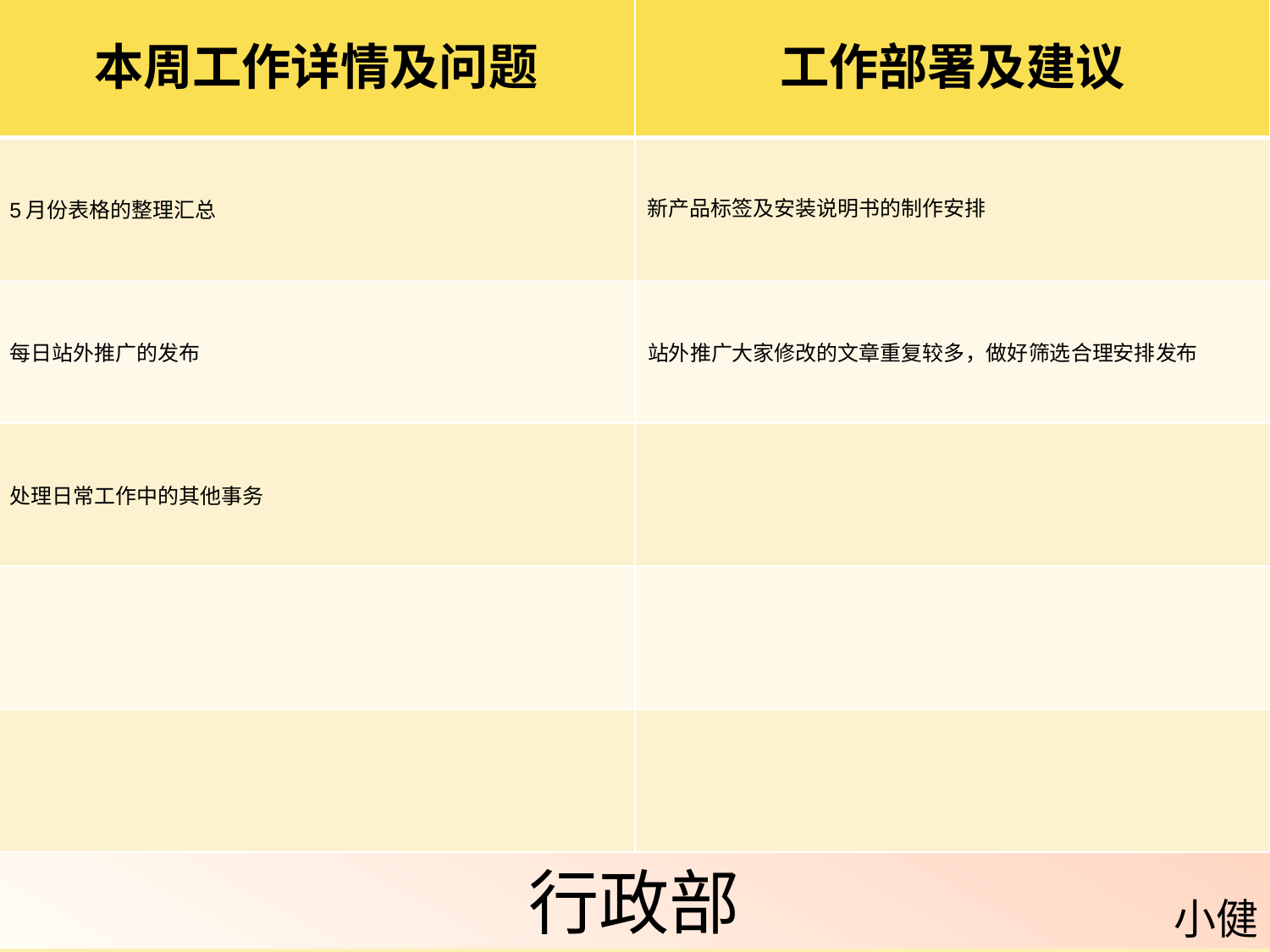

| 本周工作详情及问题 | 工作部署及建议 |
| --- | --- |
| 5月份表格的整理汇总 | 新产品标签及安装说明书的制作安排 |
| 每日站外推广的发布 | 站外推广大家修改的文章重复较多，做好筛选合理安排发布 |
| 处理日常工作中的其他事务 |  |
|  |  |
|  |  |
行政部
小健